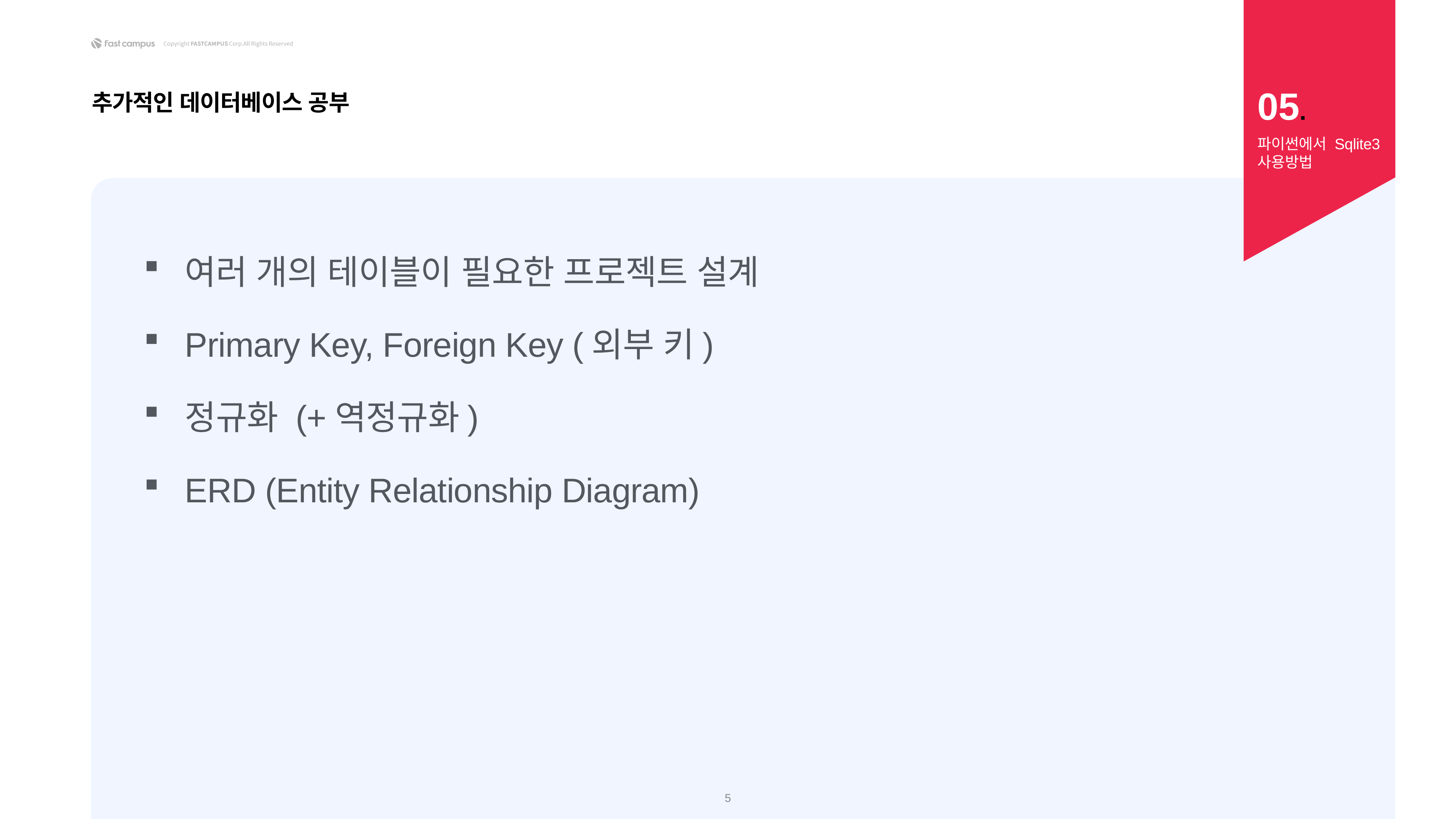

05.
추가적인 데이터베이스 공부
파이썬에서 Sqlite3 사용방법
여러 개의 테이블이 필요한 프로젝트 설계
Primary Key, Foreign Key (외부 키)
정규화 (+역정규화)
ERD (Entity Relationship Diagram)
5